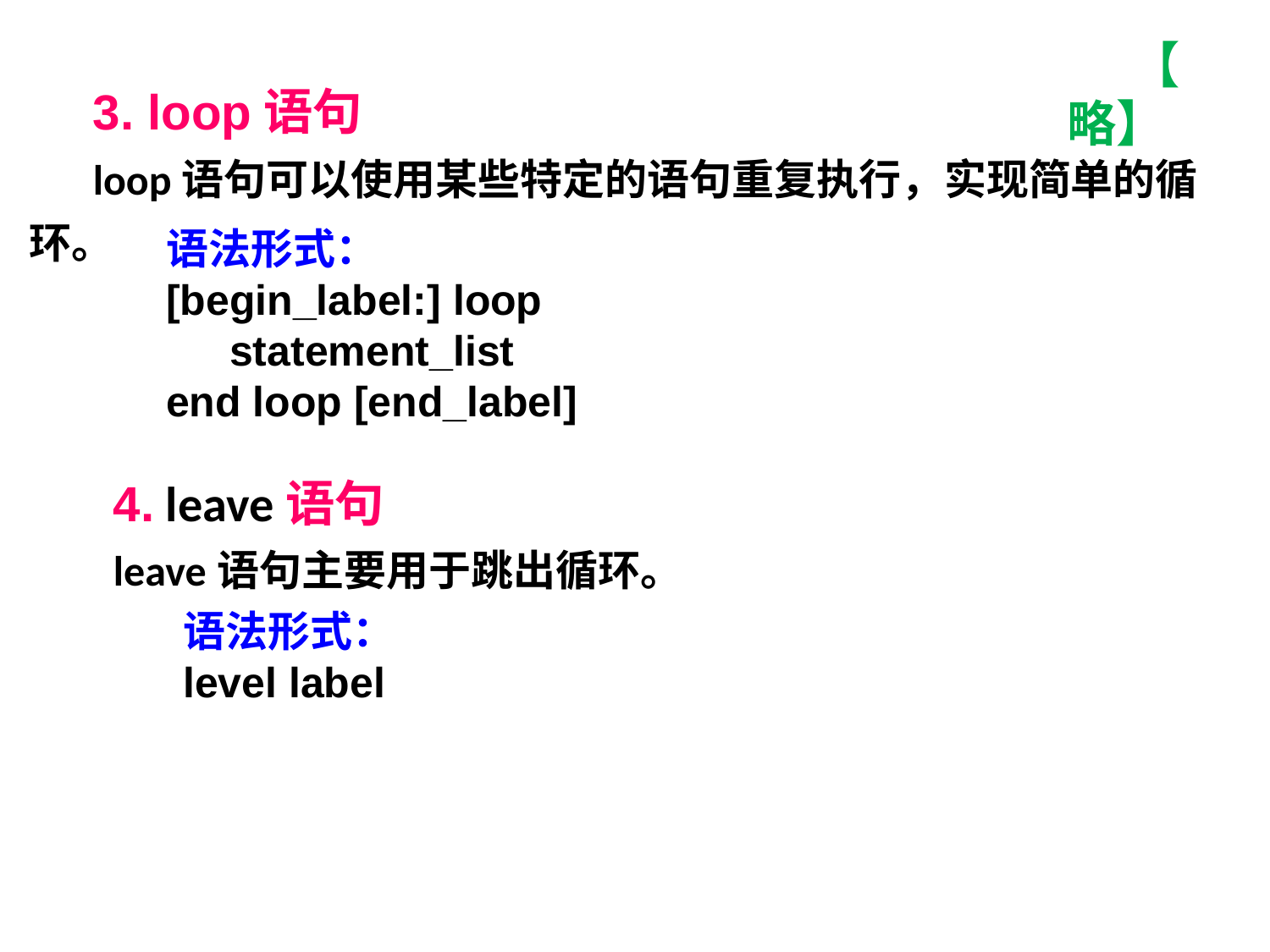

【略】
3. loop语句
loop语句可以使用某些特定的语句重复执行，实现简单的循环。

语法形式：
[begin_label:] loop
	statement_list
end loop [end_label]
4. leave语句
leave语句主要用于跳出循环。

语法形式：
level label